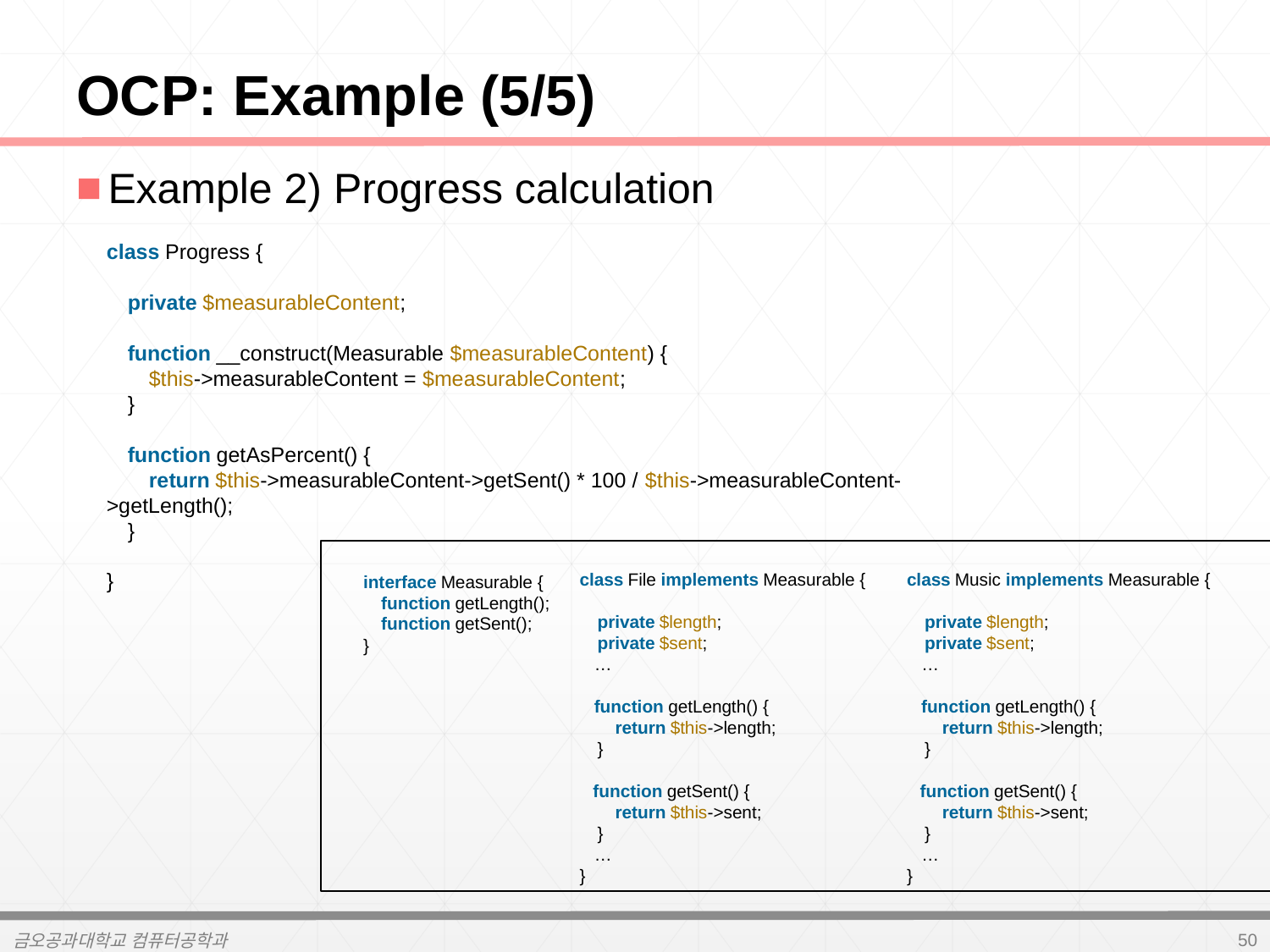

# OCP: Example (5/5)
Example 2) Progress calculation

class Progress {

    private $measurableContent;

    function __construct(Measurable $measurableContent) {
        $this->measurableContent = $measurableContent;
    }

    function getAsPercent() {
        return $this->measurableContent->getSent() * 100 / $this->measurableContent->getLength();
    }

}

class File implements Measurable {

    private $length;
    private $sent;
   …

   function getLength() {
        return $this->length;
    }

   function getSent() {
        return $this->sent;
    }
   …
}
class Music implements Measurable {

    private $length;
    private $sent;
   …

   function getLength() {
        return $this->length;
    }

   function getSent() {
        return $this->sent;
    }
   …
}
interface Measurable {
    function getLength();
    function getSent();
}

50
금오공과대학교 컴퓨터공학과